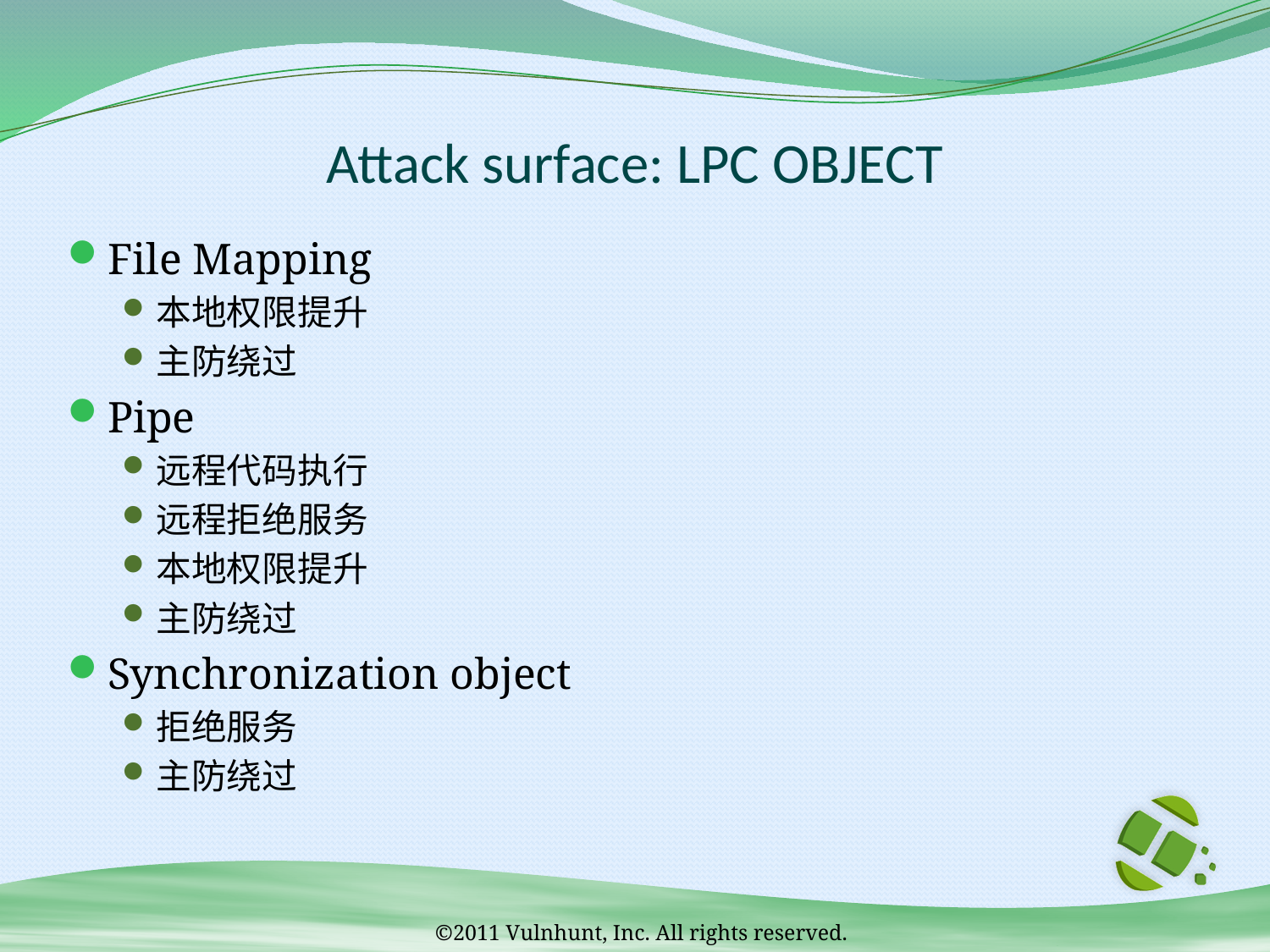

# Attack surface: LPC OBJECT
File Mapping
本地权限提升
主防绕过
Pipe
远程代码执行
远程拒绝服务
本地权限提升
主防绕过
Synchronization object
拒绝服务
主防绕过